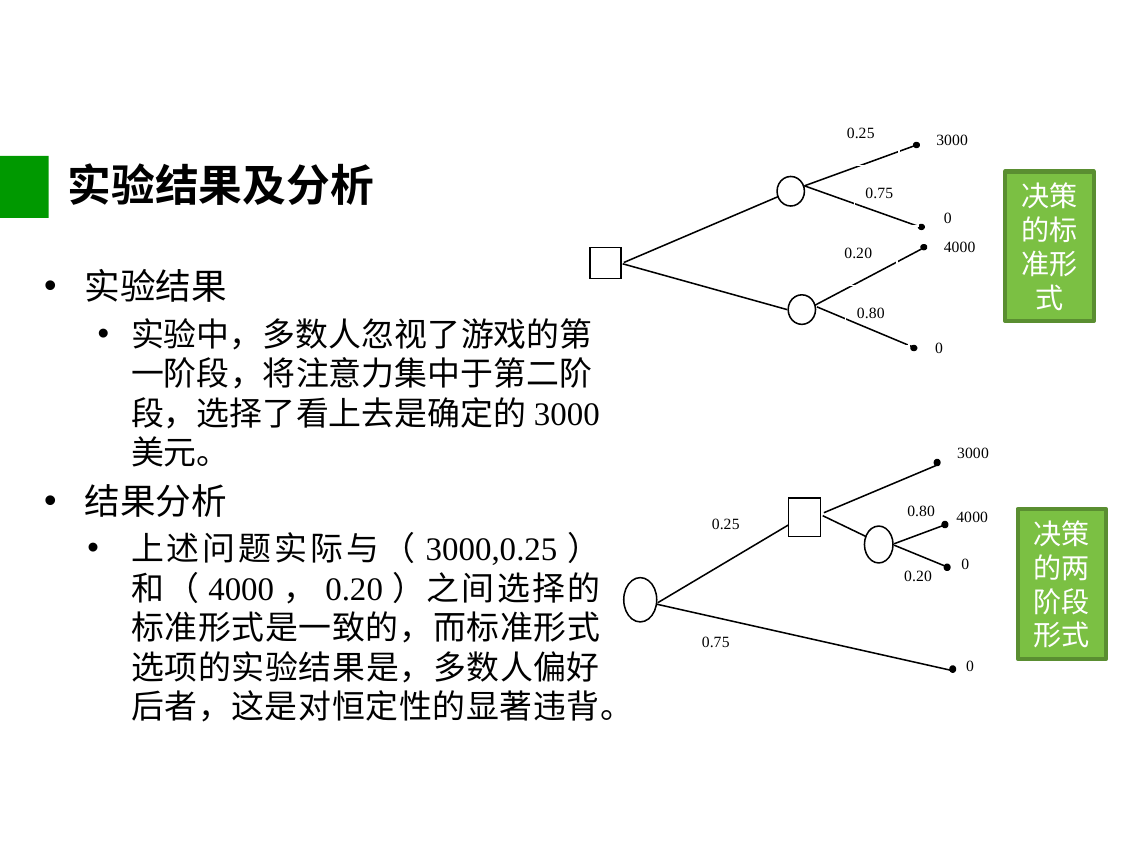

0.25
3000

0.75

0

4000
0.20

0.80

0

实验结果及分析

决策的标准形式
实验结果
实验中，多数人忽视了游戏的第一阶段，将注意力集中于第二阶段，选择了看上去是确定的3000美元。
结果分析
上述问题实际与（3000,0.25）和（4000，0.20）之间选择的标准形式是一致的，而标准形式选项的实验结果是，多数人偏好后者，这是对恒定性的显著违背。

3000

0.80

4000
0.25

0
0.20

0.75
0

决策的两阶段形式
49